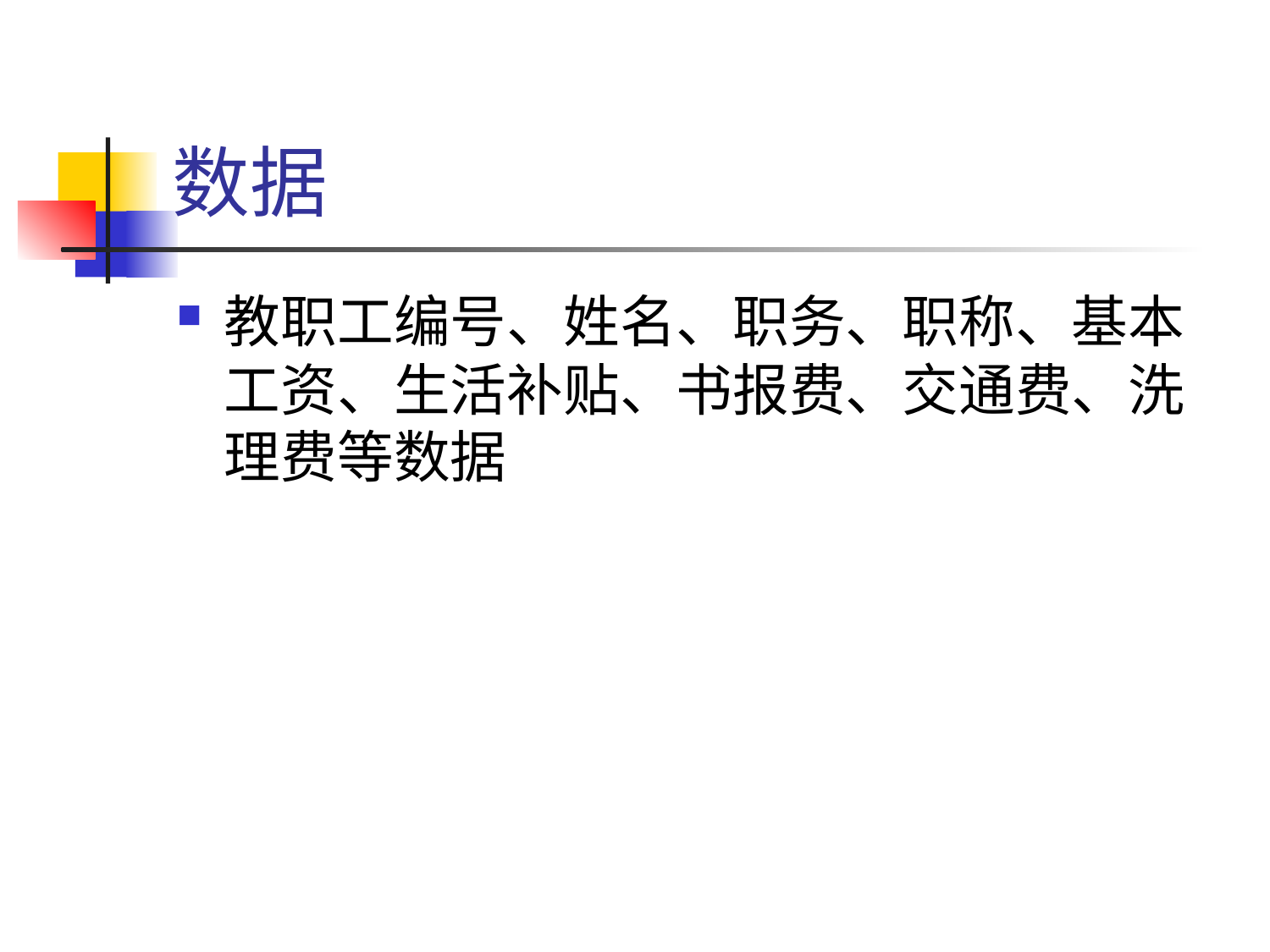

# 数据
教职工编号、姓名、职务、职称、基本工资、生活补贴、书报费、交通费、洗理费等数据